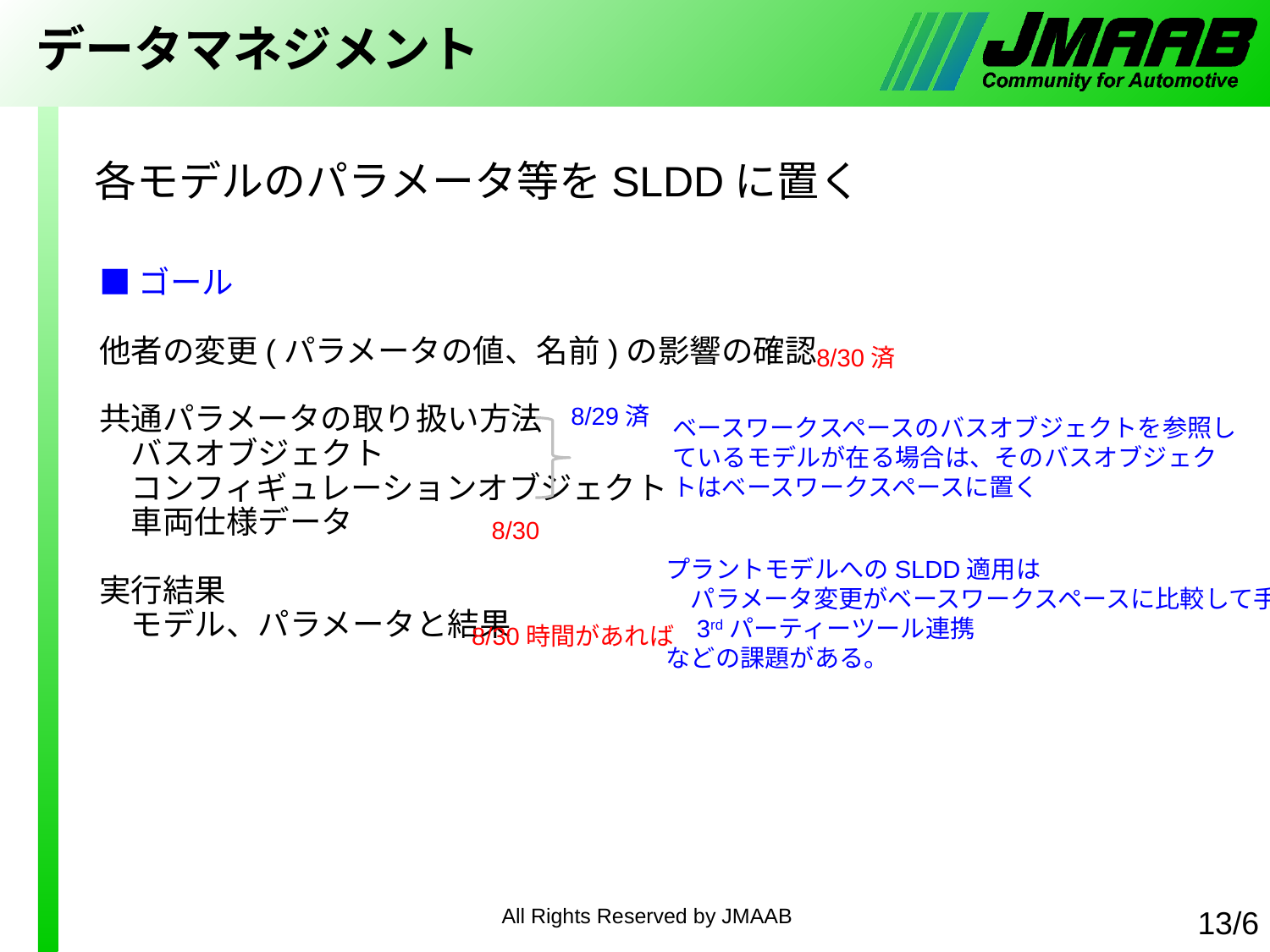

# データマネジメント
各モデルのパラメータ等をSLDDに置く
■ゴール

他者の変更(パラメータの値、名前)の影響の確認

共通パラメータの取り扱い方法
　バスオブジェクト
　コンフィギュレーションオブジェクト
　車両仕様データ

実行結果
　モデル、パラメータと結果

8/30済
8/29済
ベースワークスペースのバスオブジェクトを参照しているモデルが在る場合は、そのバスオブジェクトはベースワークスペースに置く

8/30
プラントモデルへのSLDD適用は
　パラメータ変更がベースワークスペースに比較して手間
　3rdパーティーツール連携
などの課題がある。
8/30時間があれば